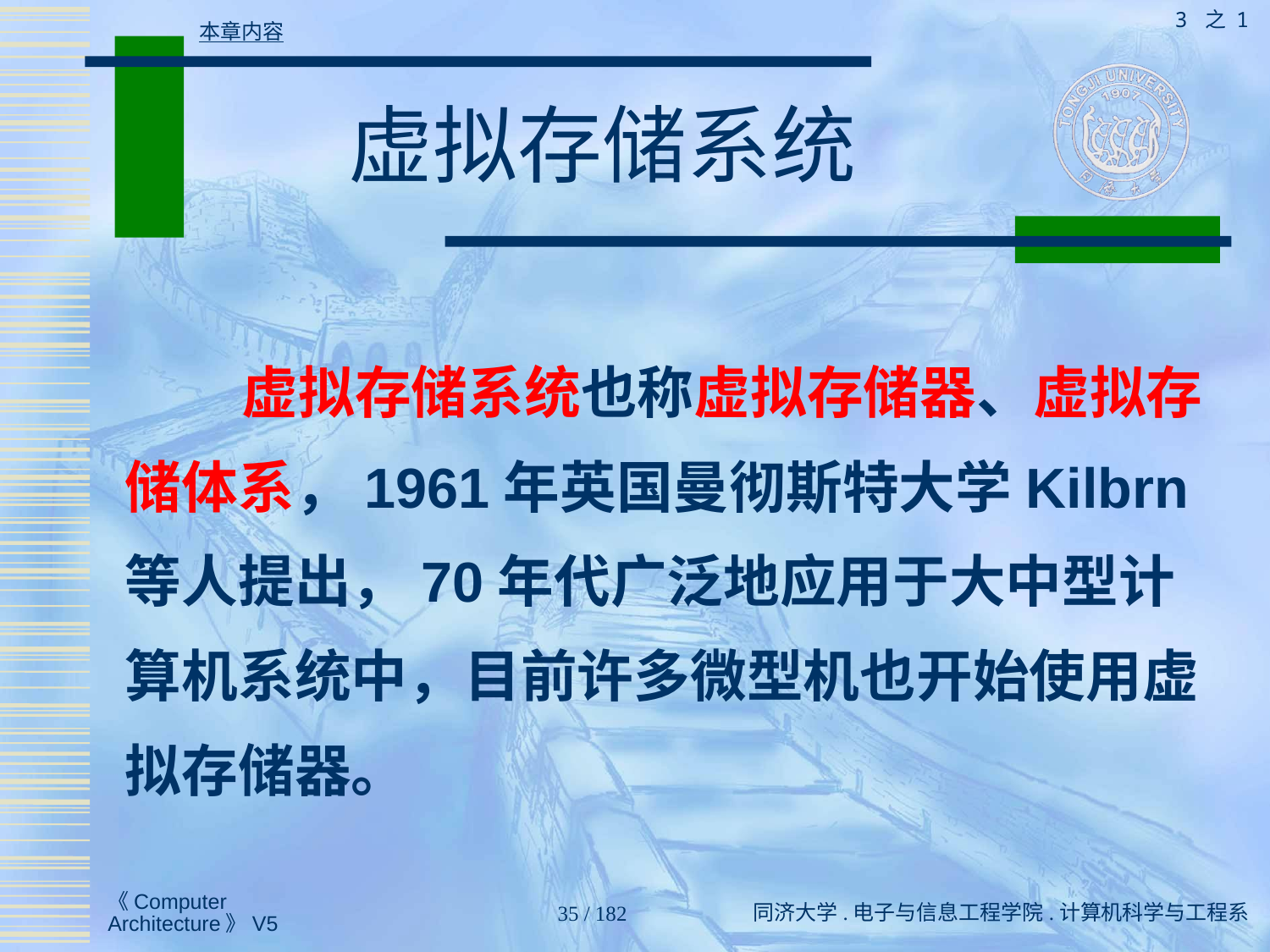

3 之 1
本章内容
# 虚拟存储系统
        虚拟存储系统也称虚拟存储器、虚拟存储体系，1961年英国曼彻斯特大学Kilbrn等人提出，70年代广泛地应用于大中型计算机系统中，目前许多微型机也开始使用虚拟存储器。